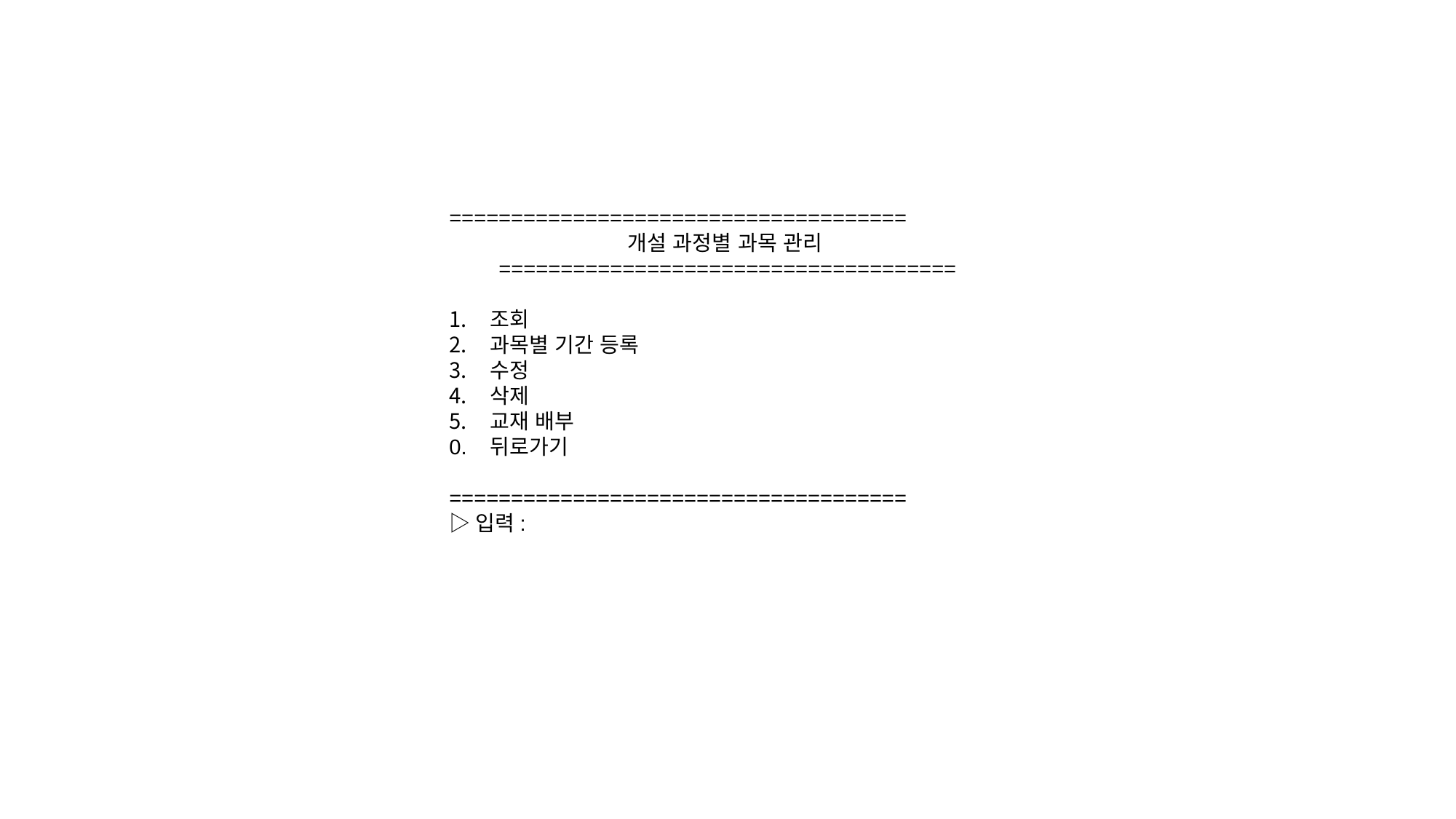

=====================================
개설 과정별 과목 관리=====================================

조회
과목별 기간 등록
수정
삭제
교재 배부
0.   뒤로가기

=====================================
▷입력: